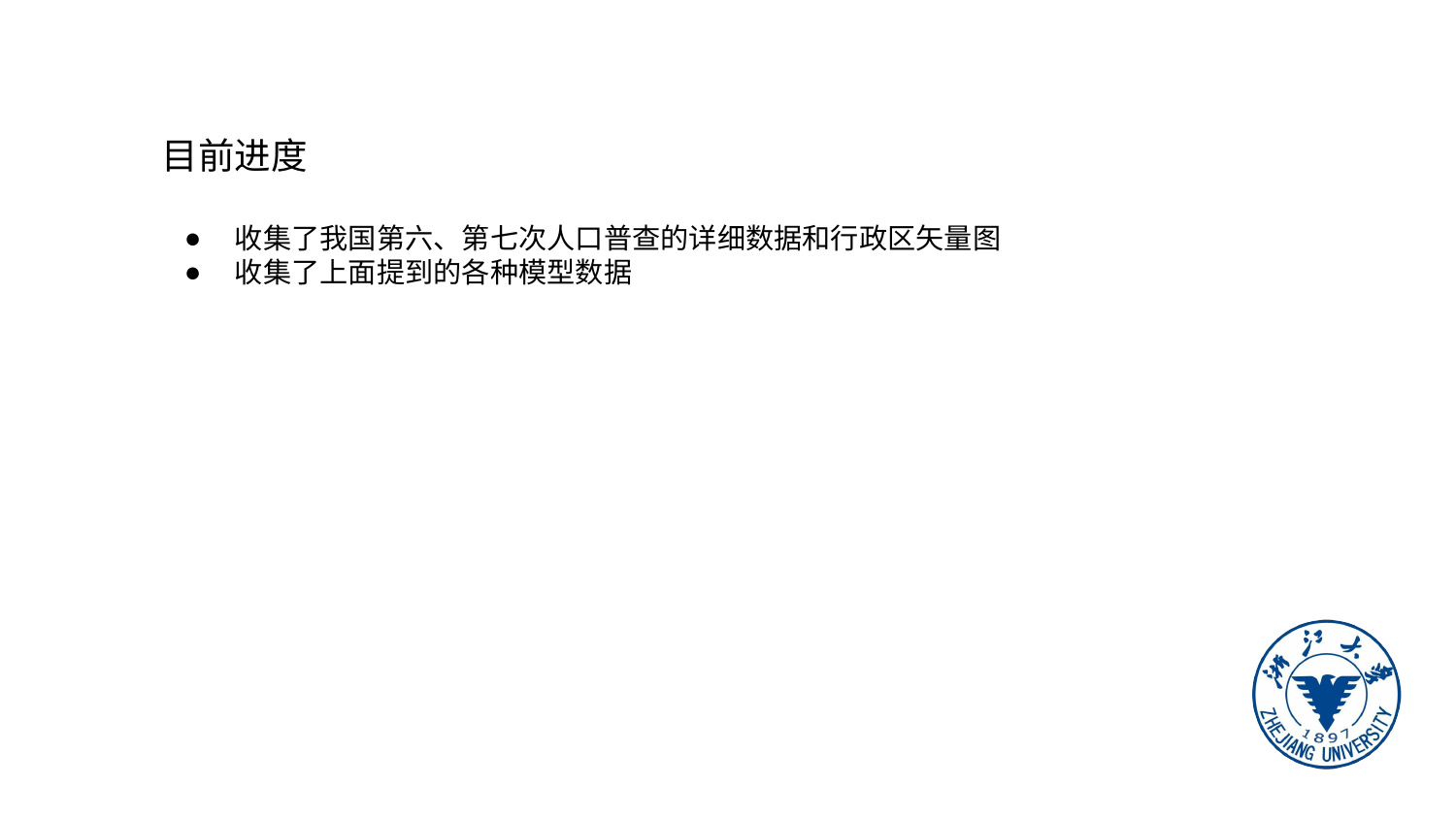

目前进度

收集了我国第六、第七次人口普查的详细数据和行政区矢量图
收集了上面提到的各种模型数据